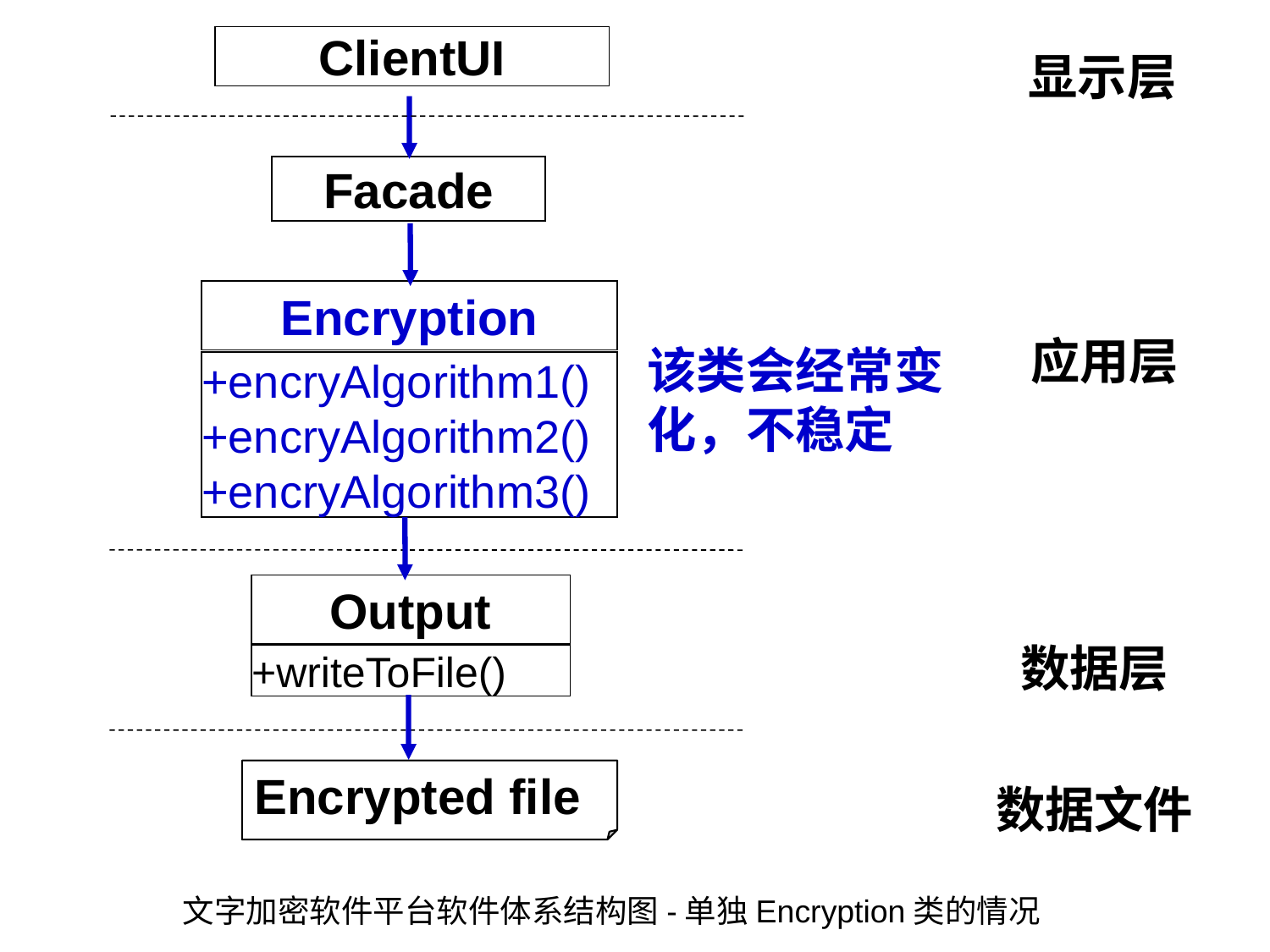

ClientUI
显示层

Facade

Encryption
应用层
该类会经常变化，不稳定
+encryAlgorithm1()
+encryAlgorithm2()
+encryAlgorithm3()

Output
数据层
+writeToFile()

Encrypted file
数据文件
文字加密软件平台软件体系结构图-单独Encryption类的情况